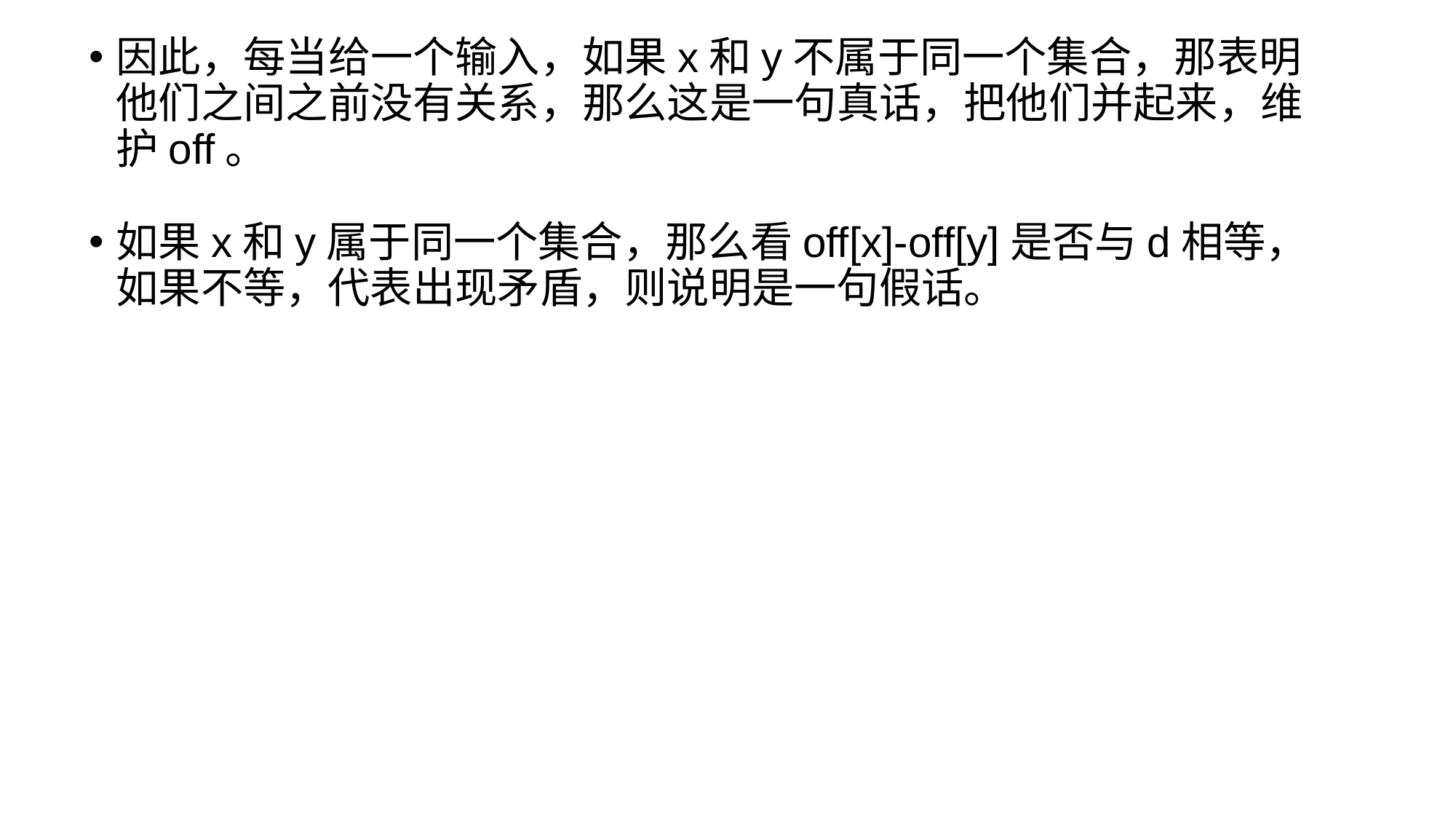

因此，每当给一个输入，如果x和y不属于同一个集合，那表明他们之间之前没有关系，那么这是一句真话，把他们并起来，维护off。
如果x和y属于同一个集合，那么看off[x]-off[y]是否与d相等，如果不等，代表出现矛盾，则说明是一句假话。